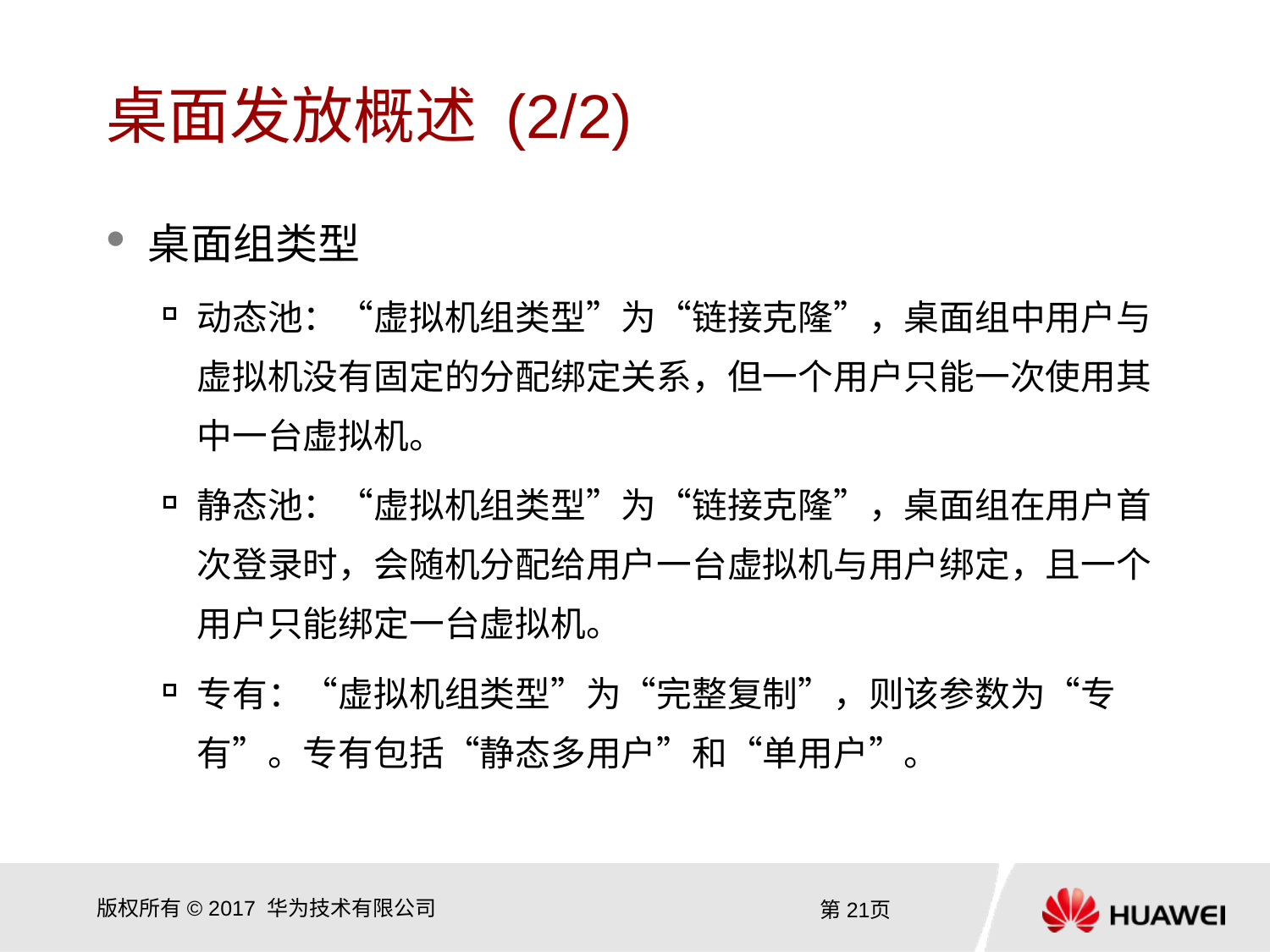

# 桌面发放概述 (2/2)
桌面组类型
动态池：“虚拟机组类型”为“链接克隆”，桌面组中用户与虚拟机没有固定的分配绑定关系，但一个用户只能一次使用其中一台虚拟机。
静态池：“虚拟机组类型”为“链接克隆”，桌面组在用户首次登录时，会随机分配给用户一台虚拟机与用户绑定，且一个用户只能绑定一台虚拟机。
专有：“虚拟机组类型”为“完整复制”，则该参数为“专有”。专有包括“静态多用户”和“单用户”。